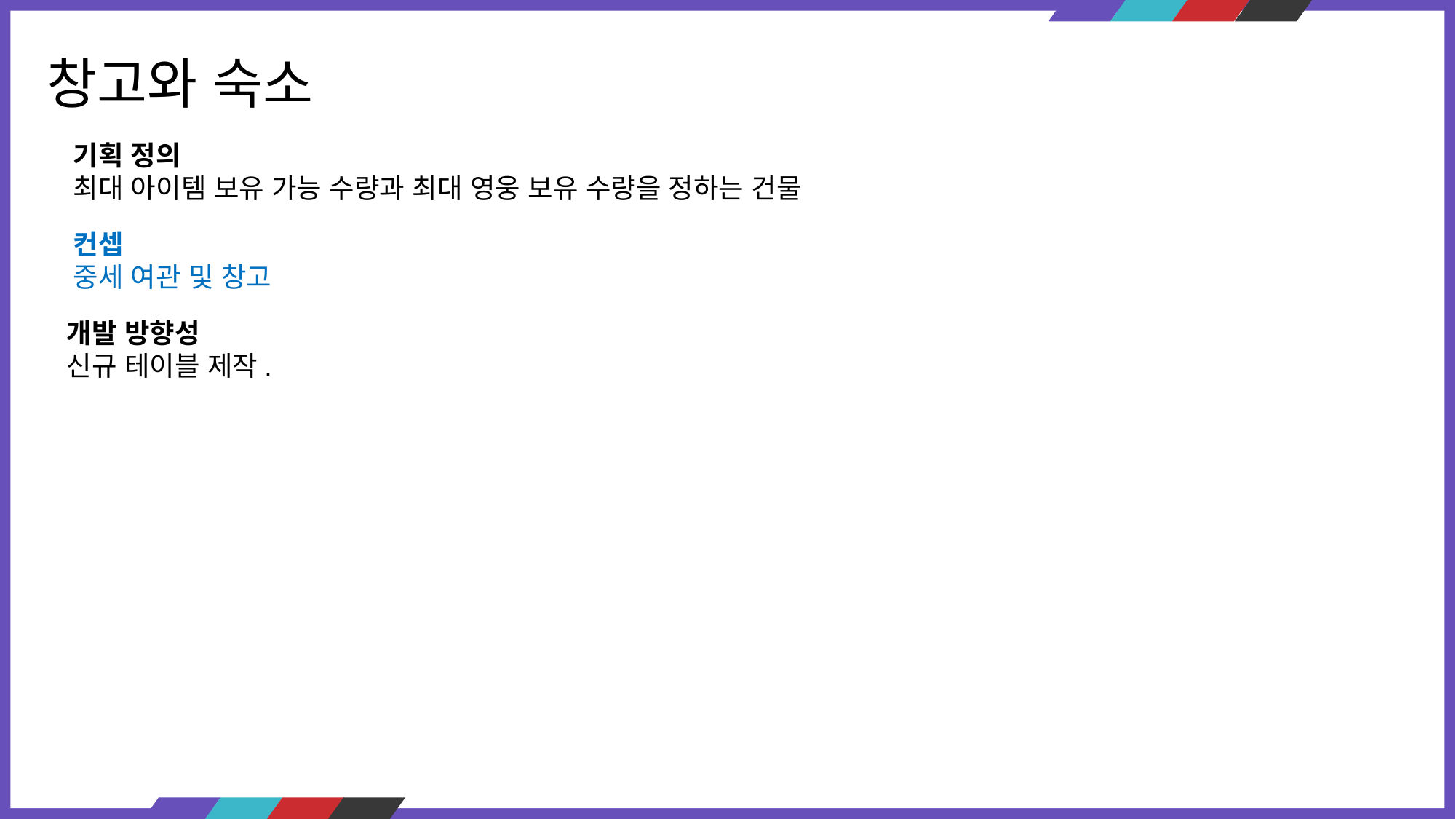

창고와 숙소
기획 정의
최대 아이템 보유 가능 수량과 최대 영웅 보유 수량을 정하는 건물
컨셉
중세 여관 및 창고
개발 방향성
신규 테이블 제작.